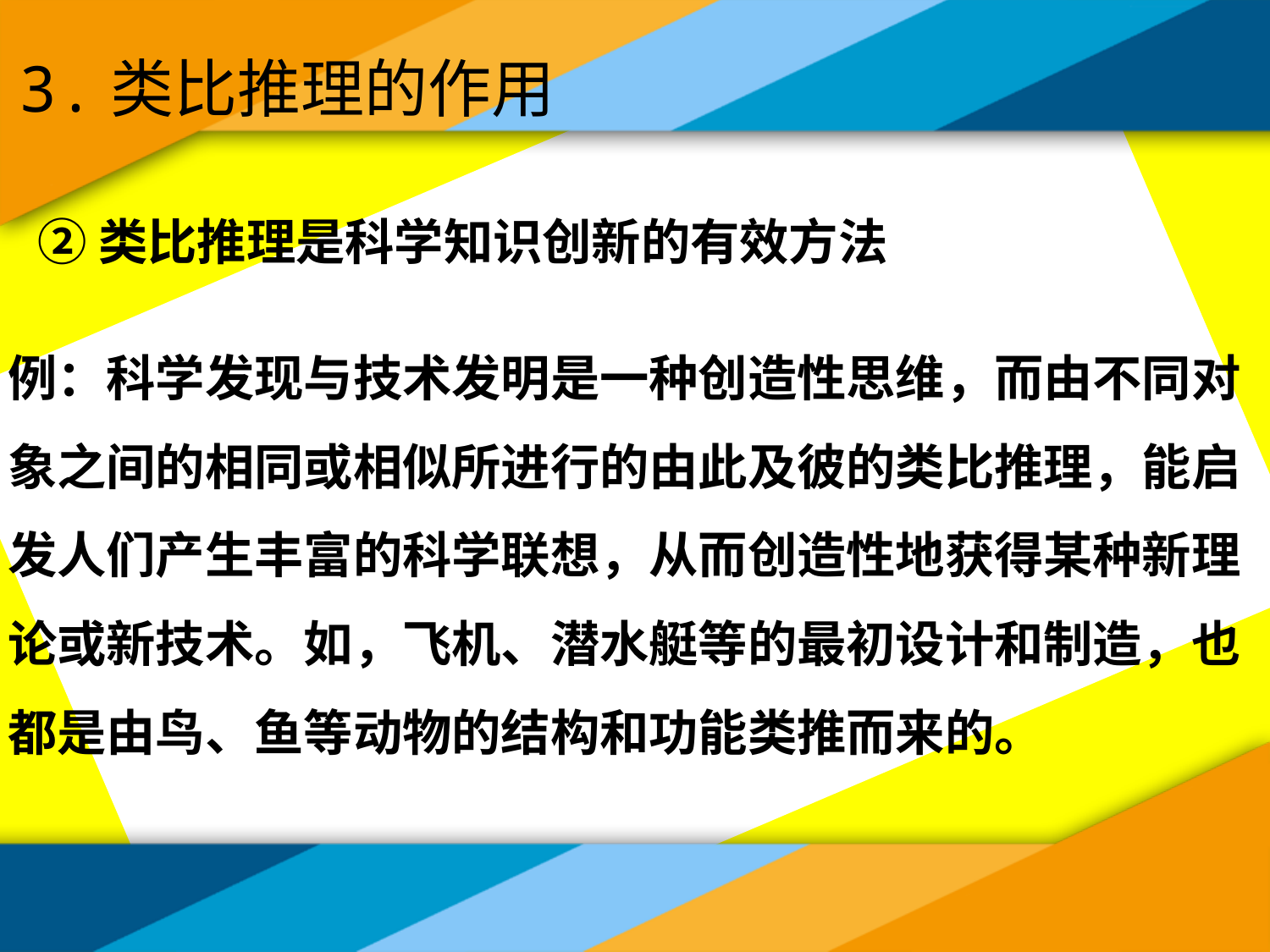

3.类比推理的作用

②类比推理是科学知识创新的有效方法
例：科学发现与技术发明是一种创造性思维，而由不同对象之间的相同或相似所进行的由此及彼的类比推理，能启发人们产生丰富的科学联想，从而创造性地获得某种新理论或新技术。如，飞机、潜水艇等的最初设计和制造，也都是由鸟、鱼等动物的结构和功能类推而来的。